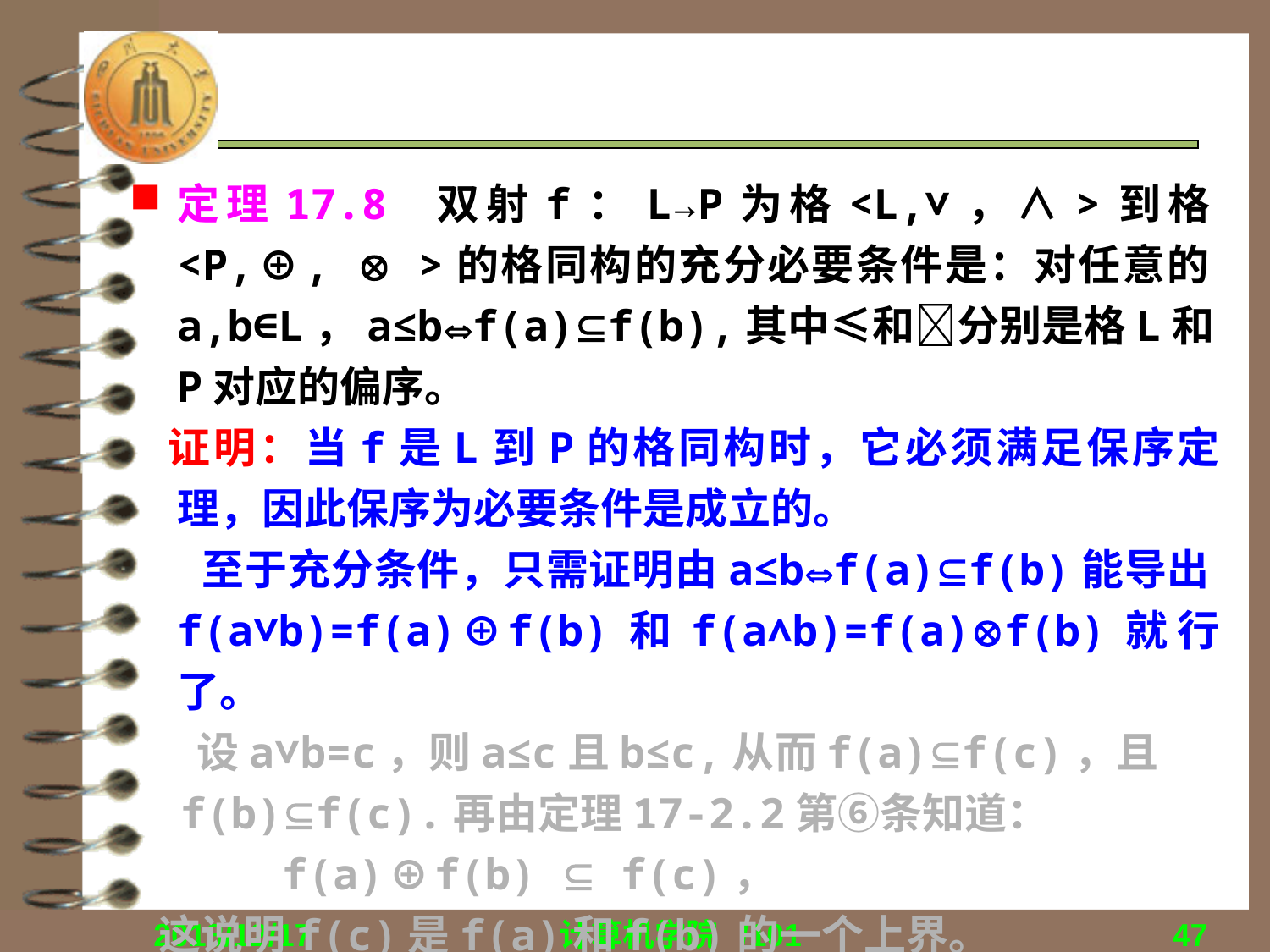

#
定理17.8 双射f：L→P为格<L,∨，∧>到格<P,⊕, ⊗ >的格同构的充分必要条件是：对任意的a,b∈L，a≤b⇔f(a)⊆f(b),其中≤和⊆分别是格L和P对应的偏序。
  证明：当f是L到P的格同构时，它必须满足保序定理，因此保序为必要条件是成立的。
      至于充分条件，只需证明由a≤b⇔f(a)⊆f(b)能导出f(a∨b)=f(a)⊕f(b)和f(a∧b)=f(a)⊗f(b)就行了。
      设a∨b=c，则a≤c且b≤c,从而f(a)⊆f(c)，且
  f(b)⊆f(c).再由定理17-2.2第⑥条知道：
      f(a)⊕f(b) ⊆ f(c)，
  这说明f(c)是f(a)和f(b)的一个上界。
2018/12/17
计算机学院  /101
47